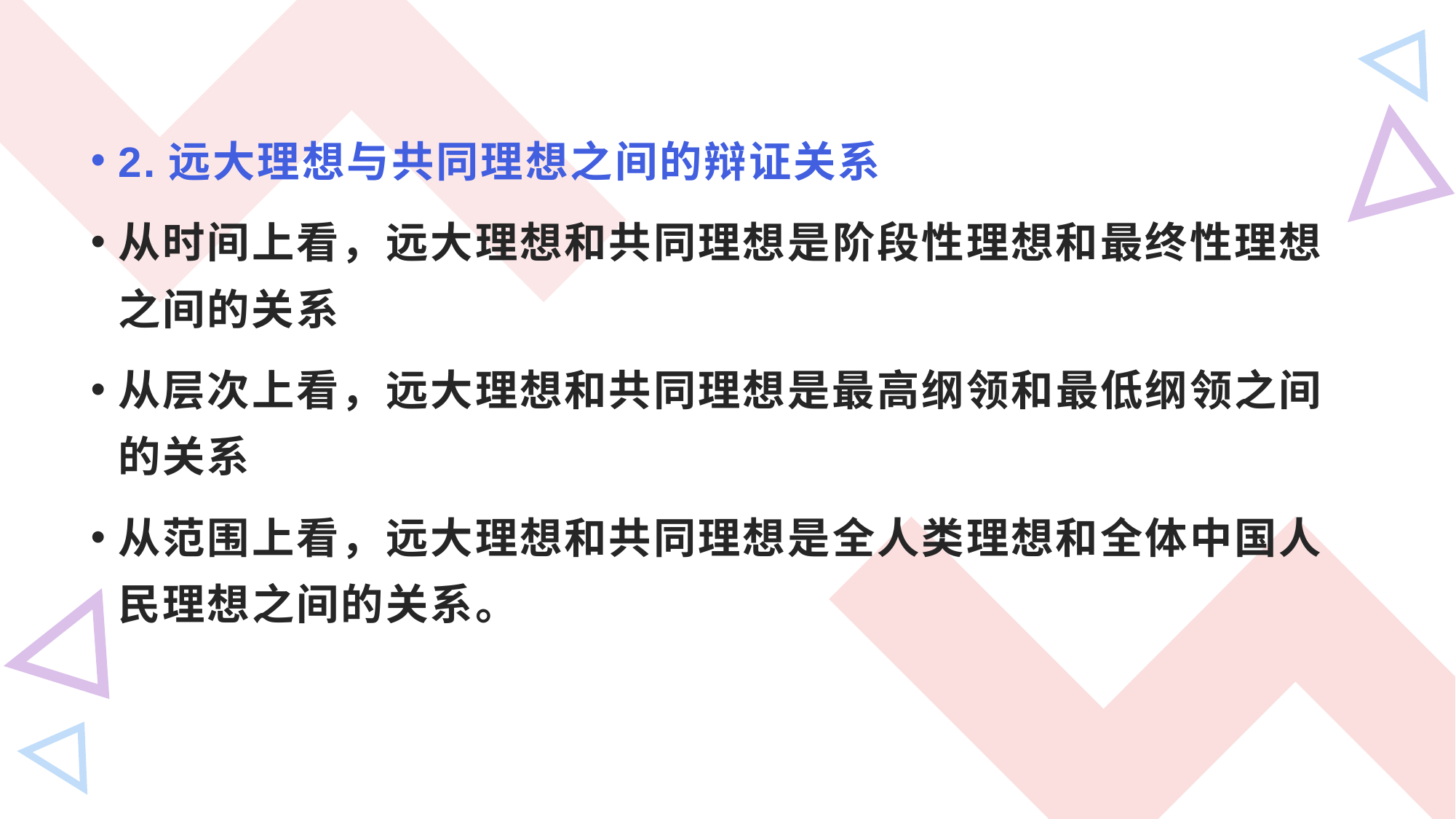

2.远大理想与共同理想之间的辩证关系
从时间上看，远大理想和共同理想是阶段性理想和最终性理想之间的关系
从层次上看，远大理想和共同理想是最高纲领和最低纲领之间的关系
从范围上看，远大理想和共同理想是全人类理想和全体中国人民理想之间的关系。